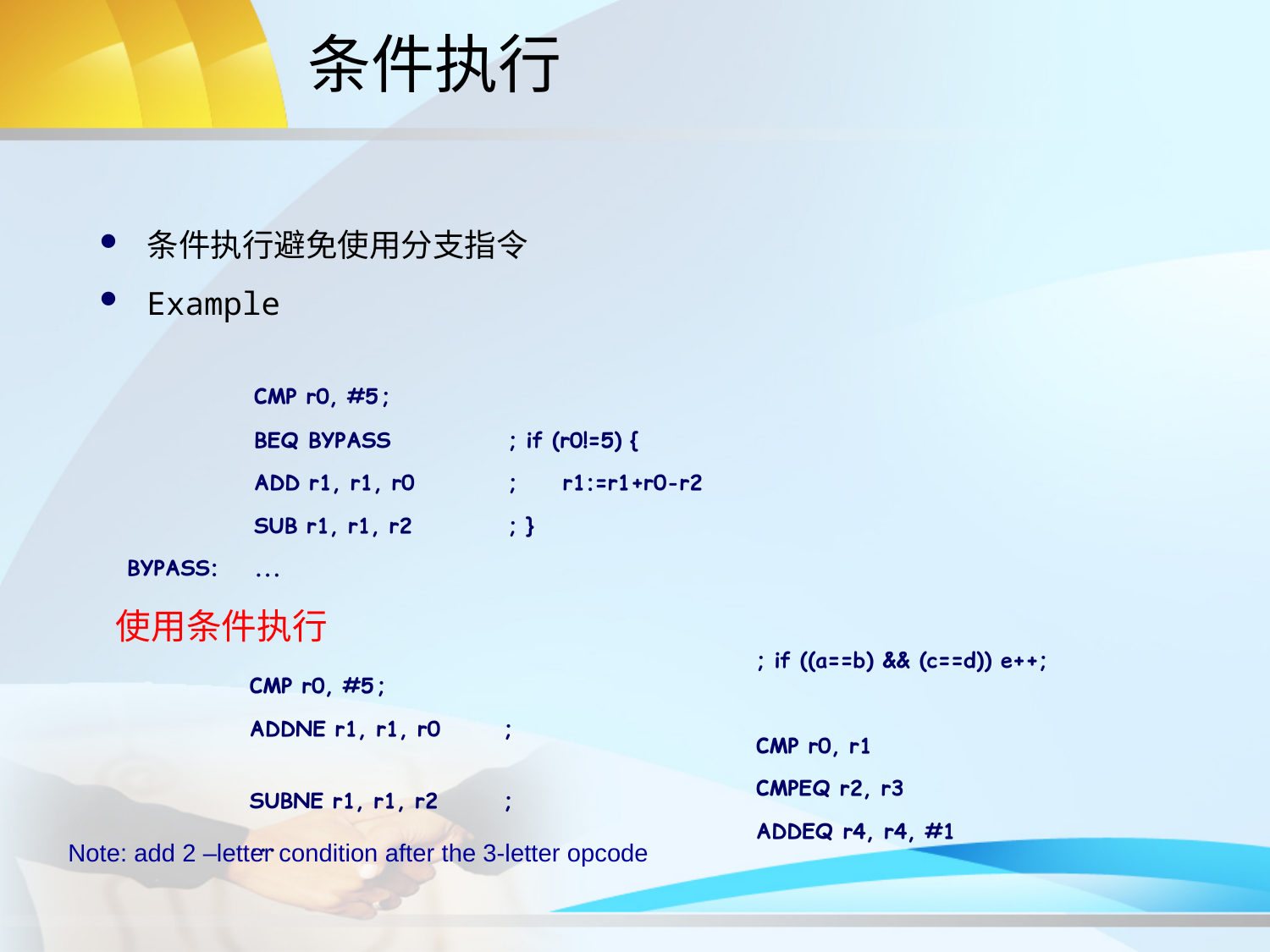

# 条件执行
条件执行避免使用分支指令
Example
	CMP r0, #5	;
	BEQ BYPASS	; if (r0!=5) {
	ADD r1, r1, r0	;     r1:=r1+r0-r2
	SUB r1, r1, r2	; }
BYPASS:	...
使用条件执行
; if ((a==b) && (c==d)) e++;

CMP r0, r1
CMPEQ r2, r3
ADDEQ r4, r4, #1
	CMP r0, #5	;
	ADDNE r1, r1, r0	;
	SUBNE r1, r1, r2	;
	...
Note: add 2 –letter condition after the 3-letter opcode